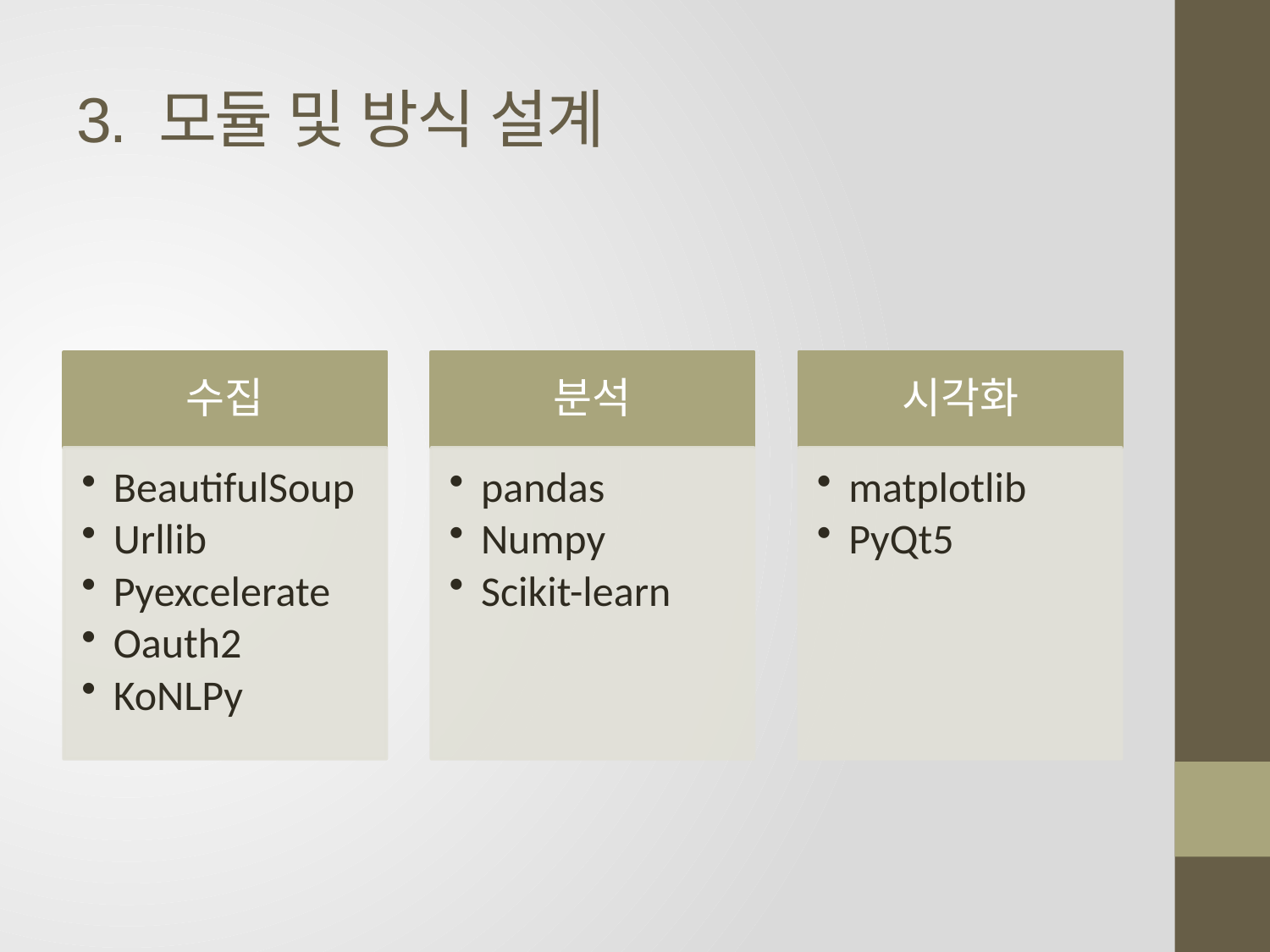

# 3. 모듈 및 방식 설계
수집
BeautifulSoup
Urllib
Pyexcelerate
Oauth2
KoNLPy
분석
pandas
Numpy
Scikit-learn
시각화
matplotlib
PyQt5